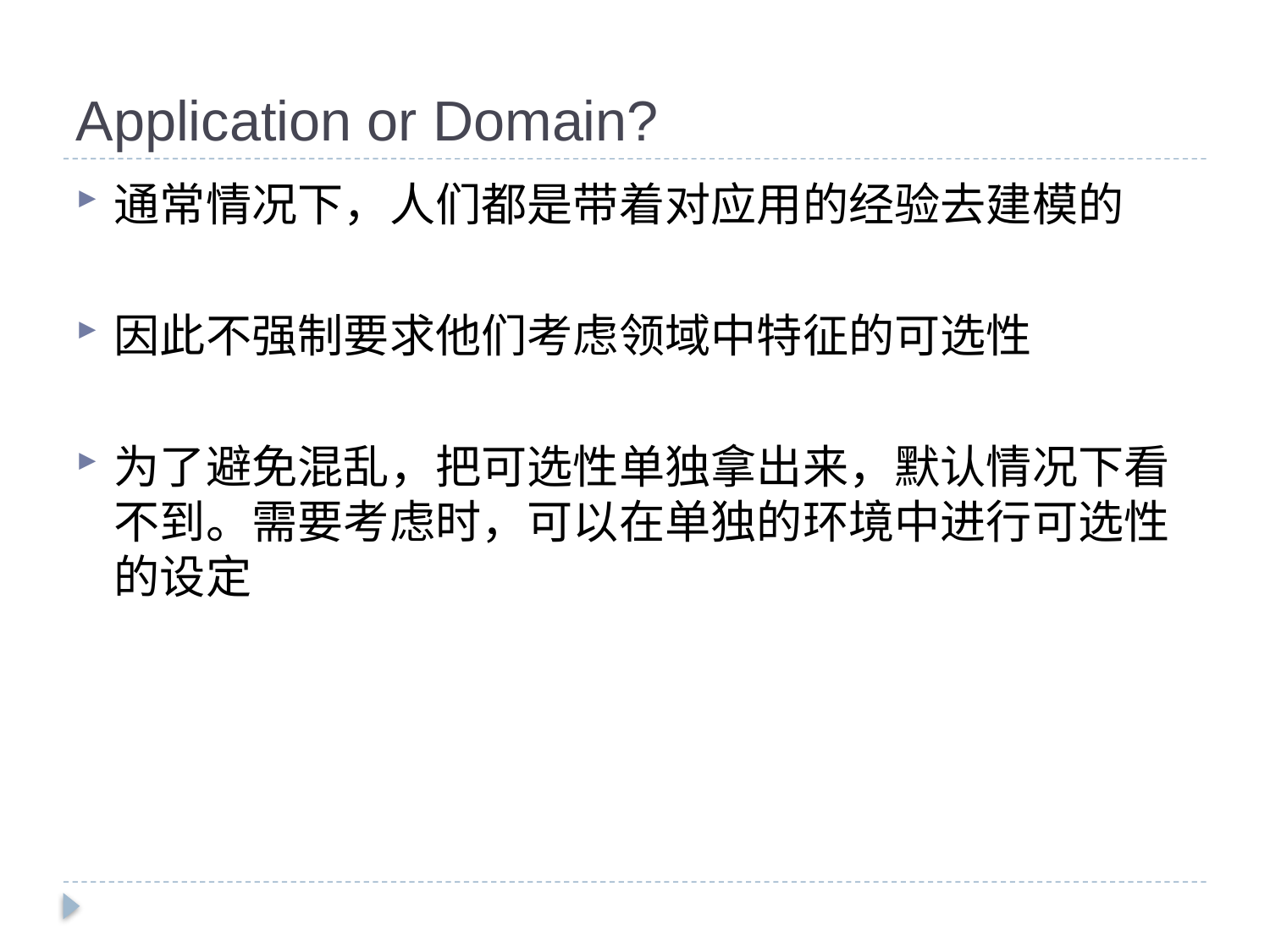

# Application or Domain?
通常情况下，人们都是带着对应用的经验去建模的

因此不强制要求他们考虑领域中特征的可选性

为了避免混乱，把可选性单独拿出来，默认情况下看不到。需要考虑时，可以在单独的环境中进行可选性的设定